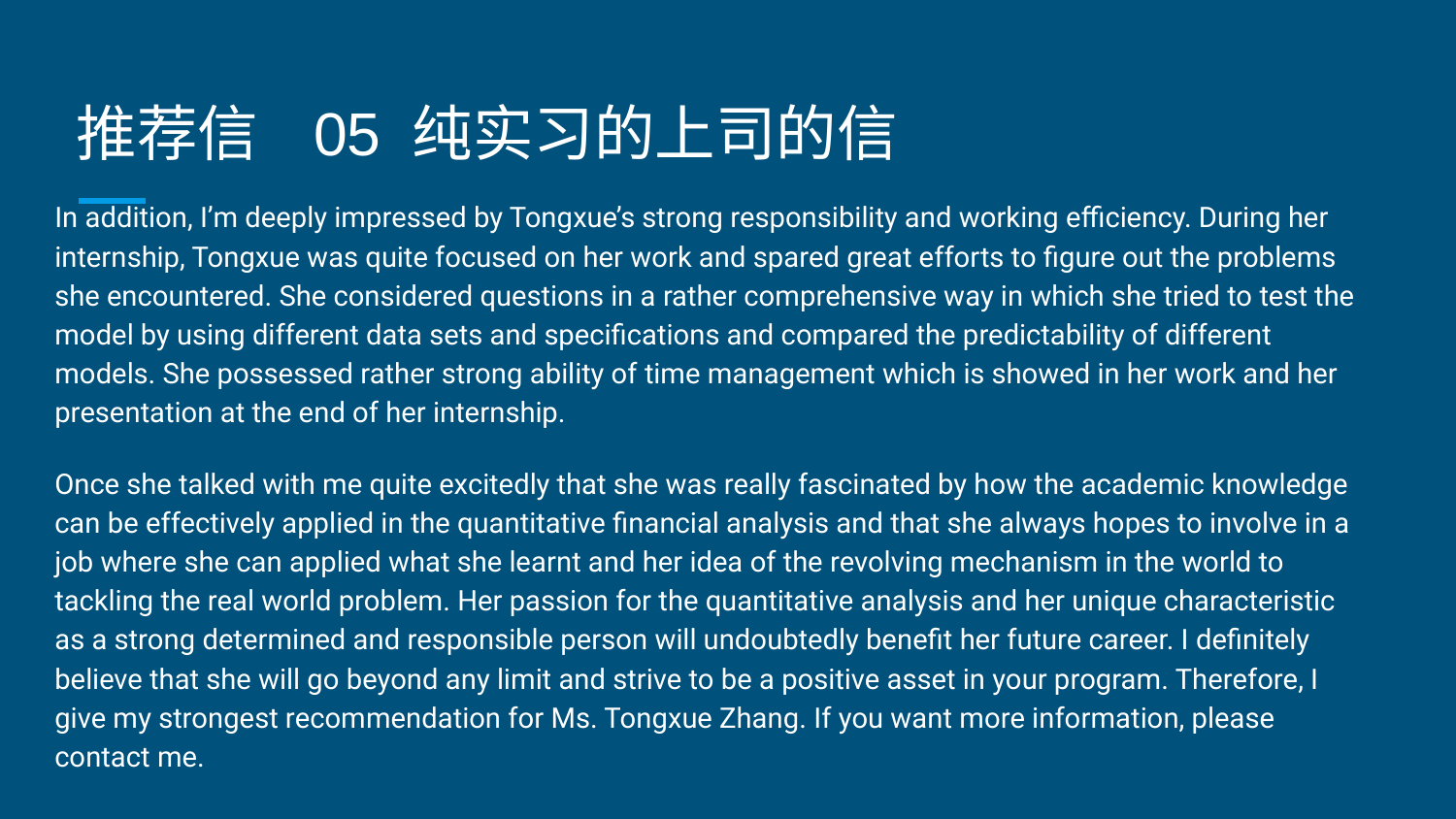

# 推荐信   05 纯实习的上司的信
In addition, I’m deeply impressed by Tongxue’s strong responsibility and working efficiency. During her internship, Tongxue was quite focused on her work and spared great efforts to figure out the problems she encountered. She considered questions in a rather comprehensive way in which she tried to test the model by using different data sets and specifications and compared the predictability of different models. She possessed rather strong ability of time management which is showed in her work and her presentation at the end of her internship.
Once she talked with me quite excitedly that she was really fascinated by how the academic knowledge can be effectively applied in the quantitative financial analysis and that she always hopes to involve in a job where she can applied what she learnt and her idea of the revolving mechanism in the world to tackling the real world problem. Her passion for the quantitative analysis and her unique characteristic as a strong determined and responsible person will undoubtedly benefit her future career. I definitely believe that she will go beyond any limit and strive to be a positive asset in your program. Therefore, I give my strongest recommendation for Ms. Tongxue Zhang. If you want more information, please contact me.